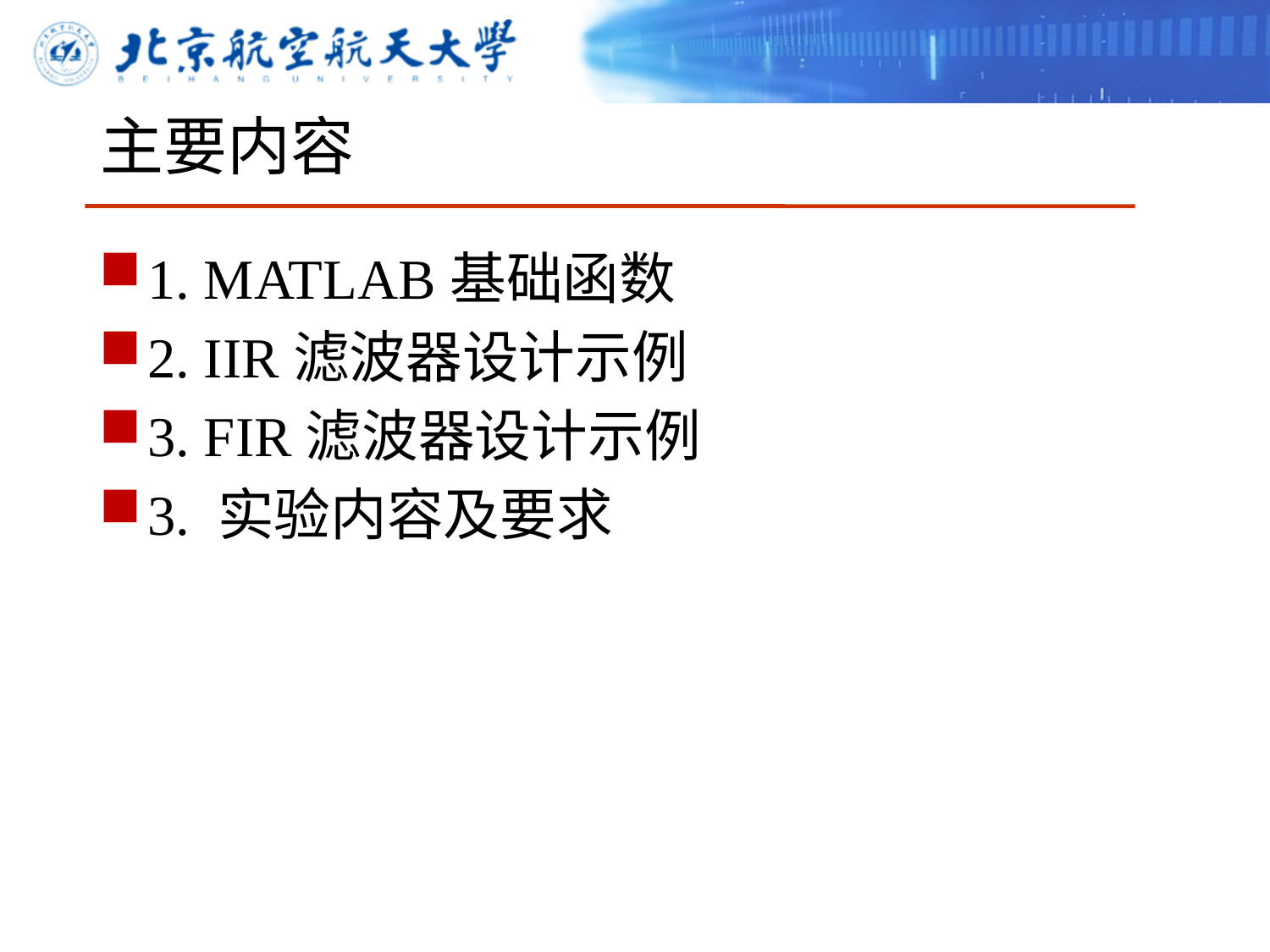

# 主要内容
1. MATLAB基础函数
2. IIR滤波器设计示例
3. FIR滤波器设计示例
3. 实验内容及要求